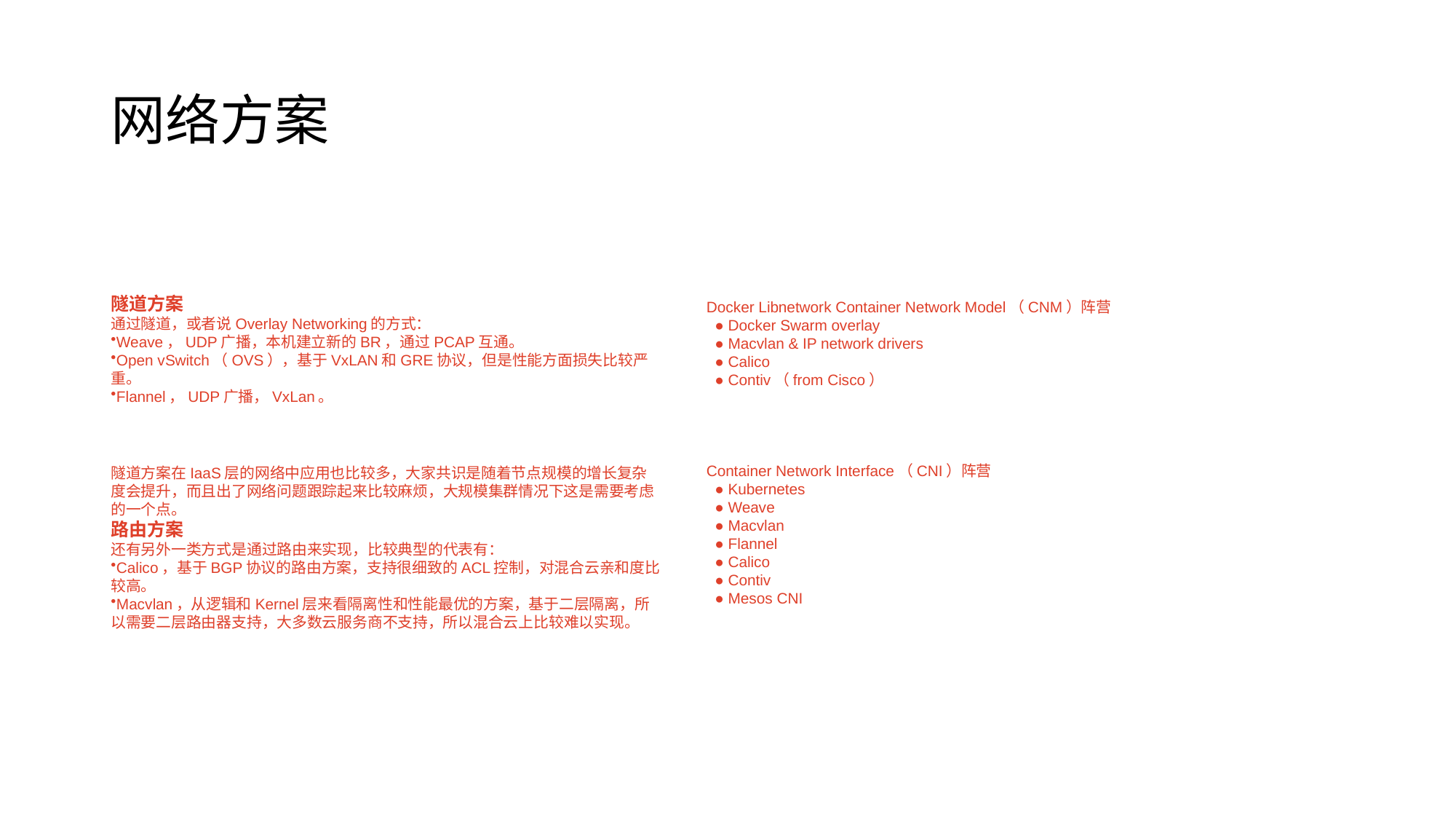

# 网络方案
隧道方案
通过隧道，或者说Overlay Networking的方式：
Weave，UDP广播，本机建立新的BR，通过PCAP互通。
Open vSwitch（OVS），基于VxLAN和GRE协议，但是性能方面损失比较严重。
Flannel，UDP广播，VxLan。

隧道方案在IaaS层的网络中应用也比较多，大家共识是随着节点规模的增长复杂度会提升，而且出了网络问题跟踪起来比较麻烦，大规模集群情况下这是需要考虑的一个点。
路由方案
还有另外一类方式是通过路由来实现，比较典型的代表有：
Calico，基于BGP协议的路由方案，支持很细致的ACL控制，对混合云亲和度比较高。
Macvlan，从逻辑和Kernel层来看隔离性和性能最优的方案，基于二层隔离，所以需要二层路由器支持，大多数云服务商不支持，所以混合云上比较难以实现。

Docker Libnetwork Container Network Model（CNM）阵营
  ● Docker Swarm overlay
  ● Macvlan & IP network drivers
  ● Calico
  ● Contiv（from Cisco）

Container Network Interface（CNI）阵营
  ● Kubernetes
  ● Weave
  ● Macvlan
  ● Flannel
  ● Calico
  ● Contiv
  ● Mesos CNI